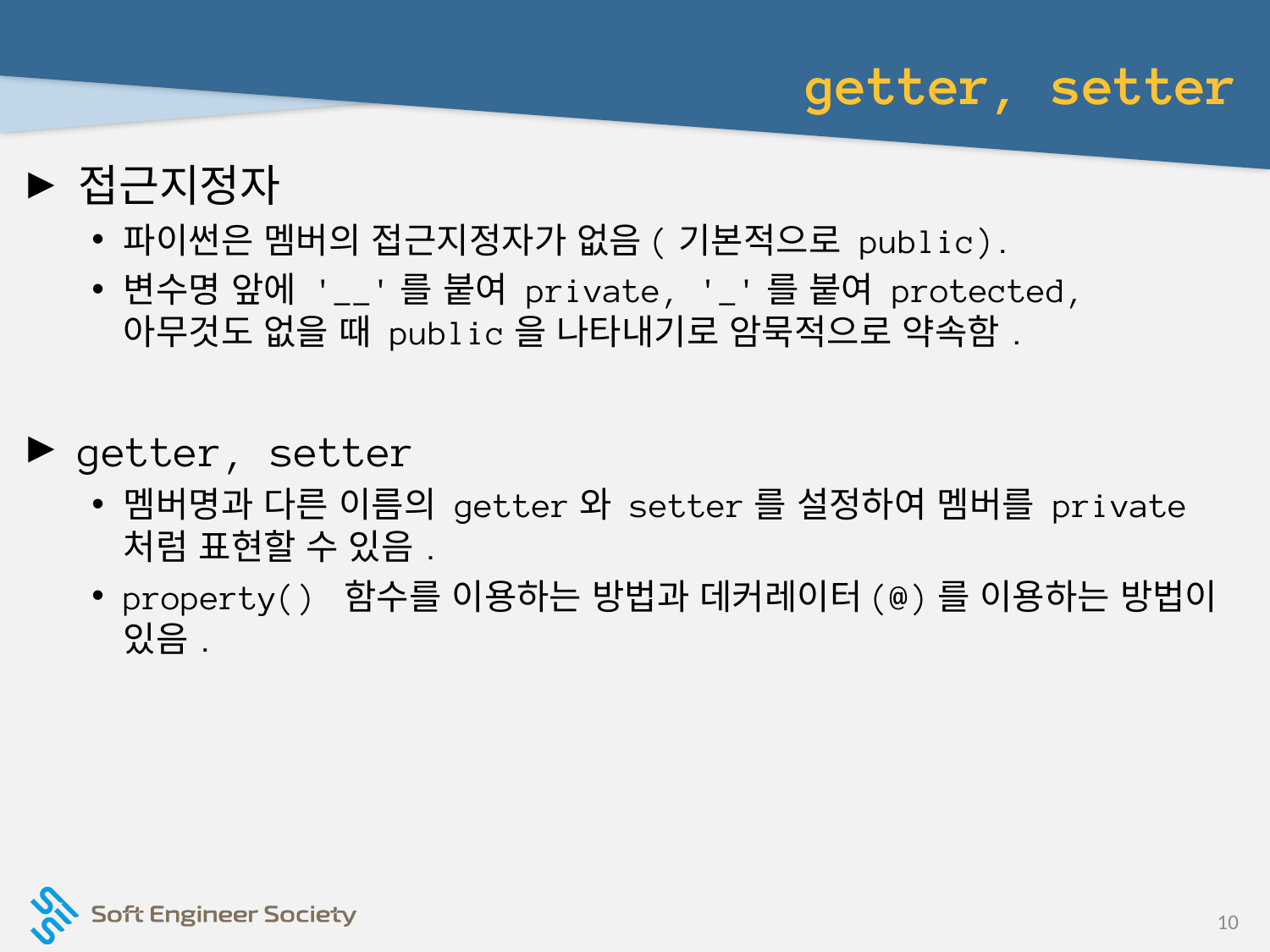

# getter, setter
접근지정자
파이썬은 멤버의 접근지정자가 없음(기본적으로 public).
변수명 앞에 '__'를 붙여 private, '_'를 붙여 protected,
아무것도 없을 때 public을 나타내기로 암묵적으로 약속함.

getter, setter
멤버명과 다른 이름의 getter와 setter를 설정하여 멤버를 private처럼 표현할 수 있음.
property() 함수를 이용하는 방법과 데커레이터(@)를 이용하는 방법이 있음.
10